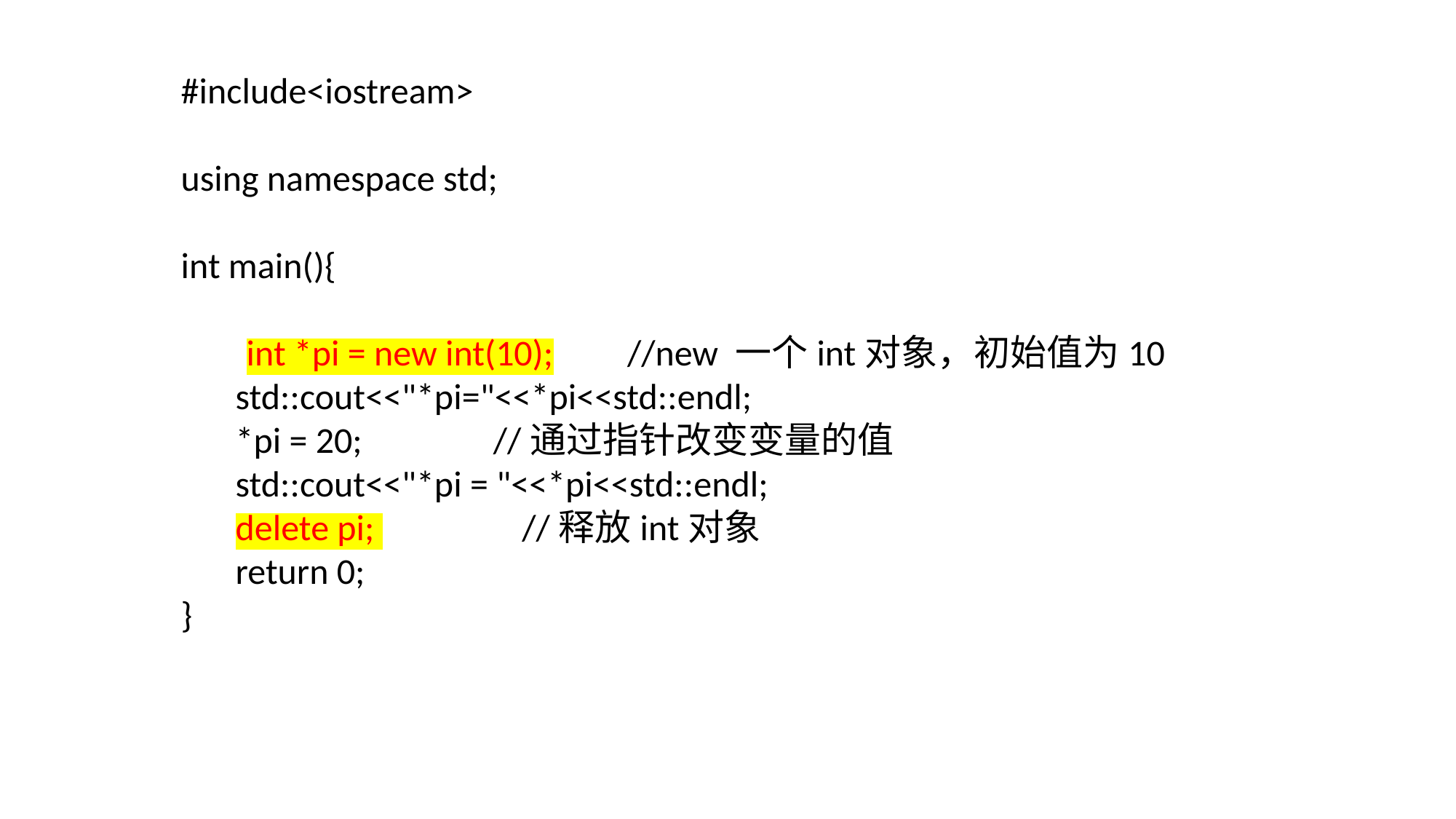

#include<iostream>

using namespace std;

int main(){

        int *pi = new int(10);         //new 一个int对象，初始值为10
std::cout<<"*pi="<<*pi<<std::endl;
*pi = 20;                //通过指针改变变量的值
std::cout<<"*pi = "<<*pi<<std::endl;
delete pi;                  //释放int对象
return 0;
}